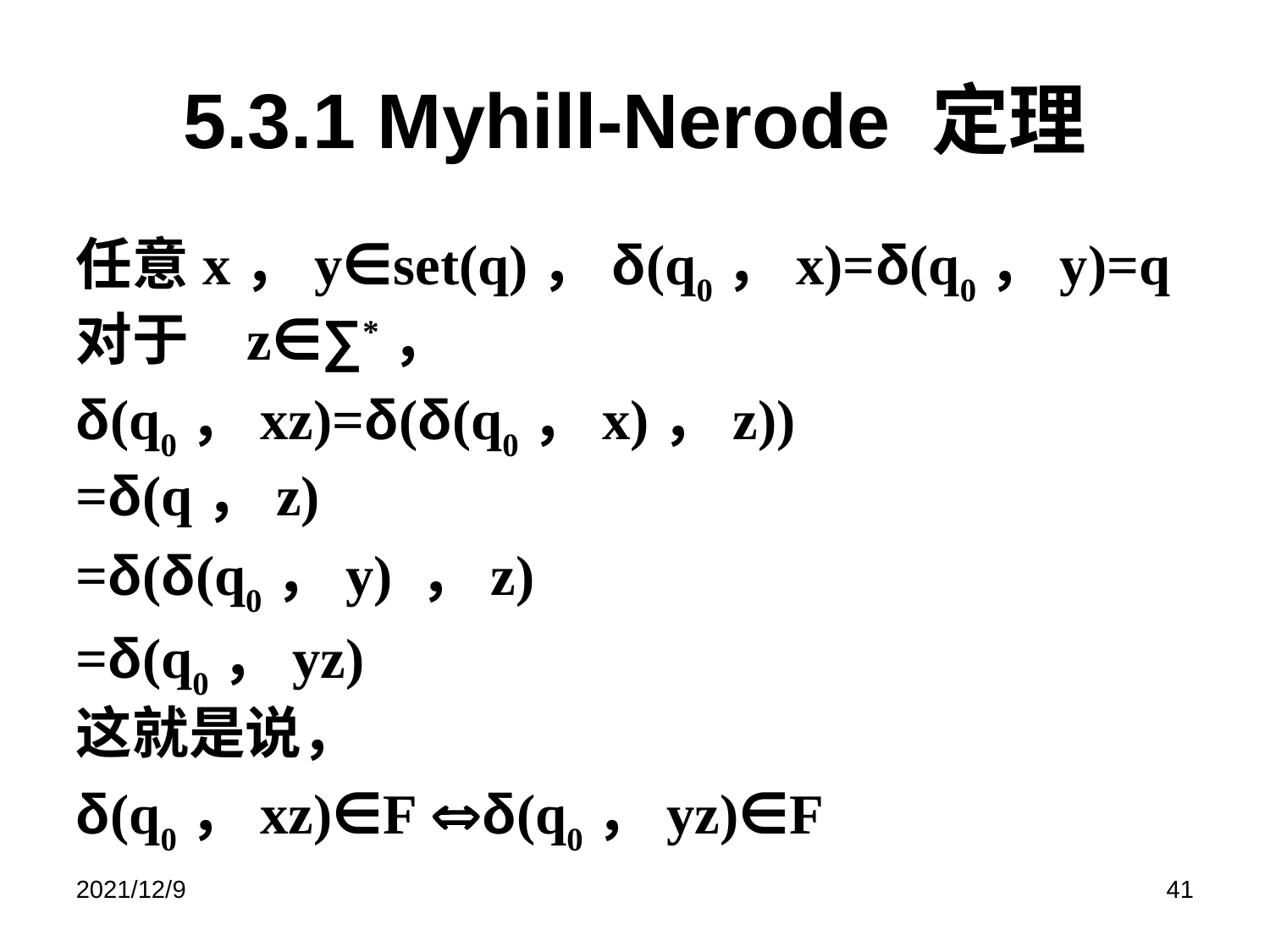

# 5.3.1 Myhill-Nerode 定理
任意x，y∈set(q)，δ(q0，x)=δ(q0，y)=q
对于∀z∈∑*，
δ(q0，xz)=δ(δ(q0，x)，z))
=δ(q，z)
=δ(δ(q0，y) ，z)
=δ(q0，yz)
这就是说，
δ(q0，xz)∈F ⇔δ(q0，yz)∈F
2021/12/9
41